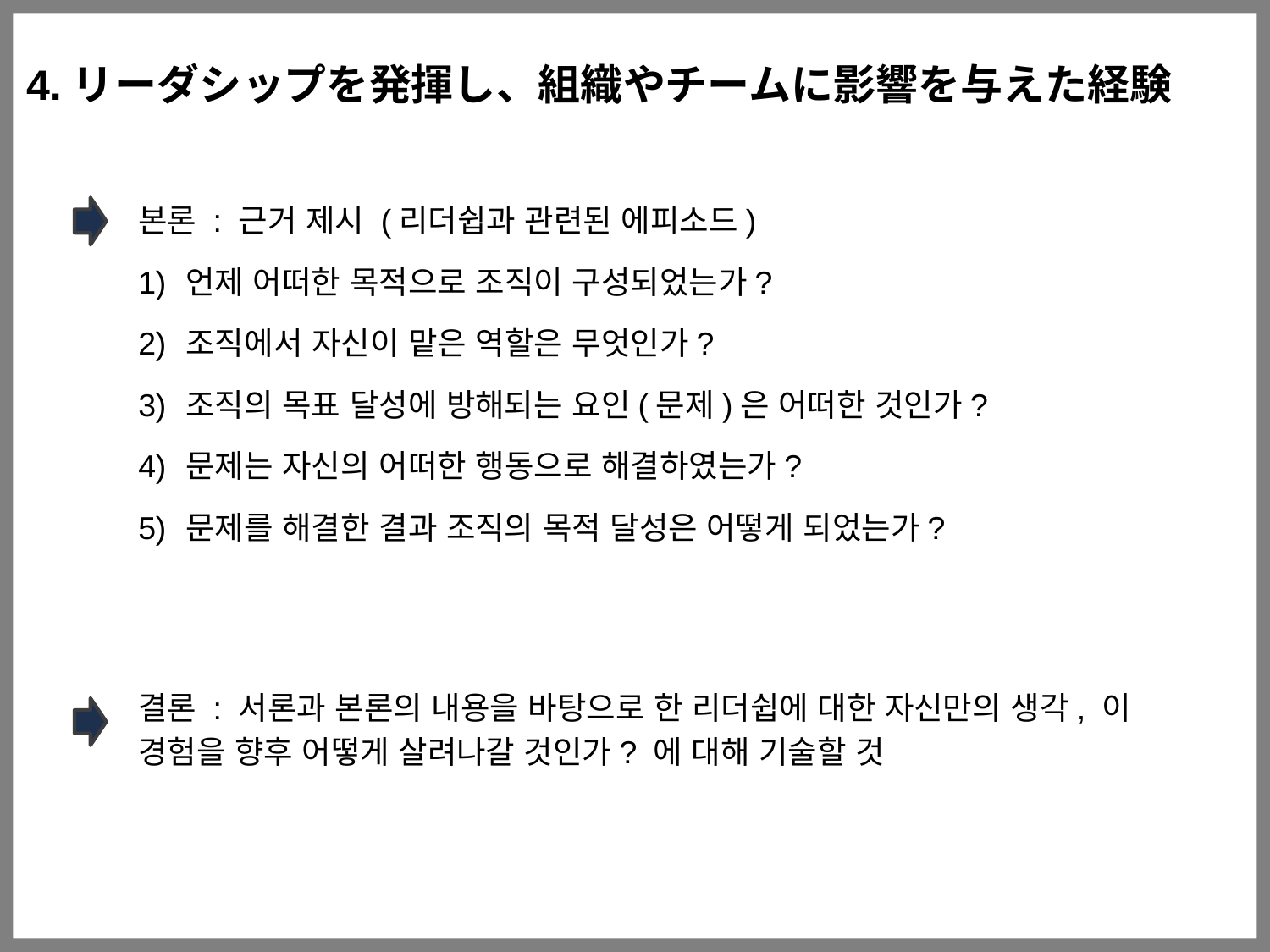

# 4.リーダシップを発揮し、組織やチームに影響を与えた経験
본론 : 근거 제시 (리더쉽과 관련된 에피소드)
언제 어떠한 목적으로 조직이 구성되었는가?
조직에서 자신이 맡은 역할은 무엇인가?
조직의 목표 달성에 방해되는 요인(문제)은 어떠한 것인가?
문제는 자신의 어떠한 행동으로 해결하였는가?
문제를 해결한 결과 조직의 목적 달성은 어떻게 되었는가?

결론 : 서론과 본론의 내용을 바탕으로 한 리더쉽에 대한 자신만의 생각, 이 경험을 향후 어떻게 살려나갈 것인가? 에 대해 기술할 것